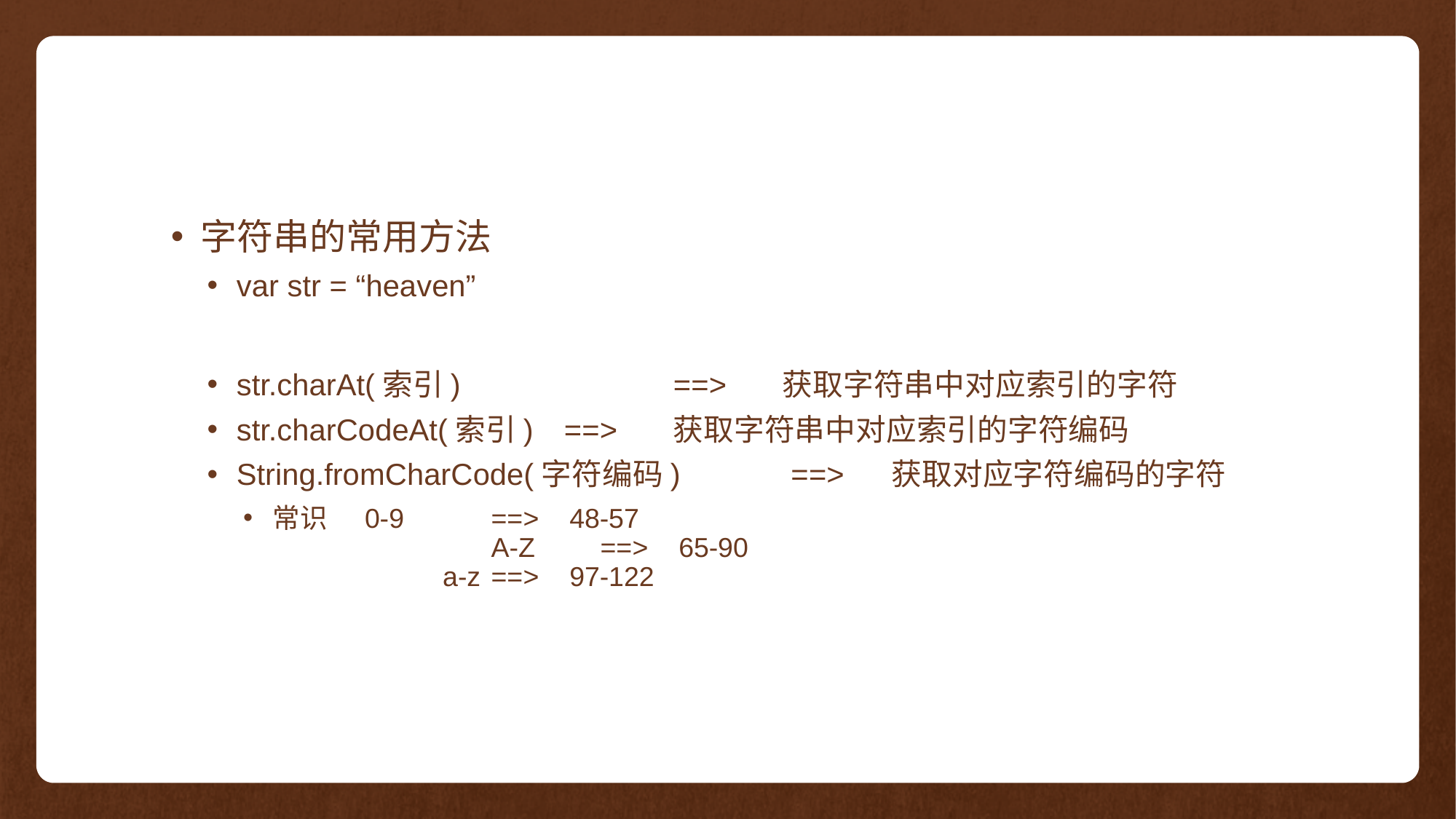

字符串的常用方法
var str = “heaven”

str.charAt(索引)		==>	获取字符串中对应索引的字符
str.charCodeAt(索引) 	==>	获取字符串中对应索引的字符编码
String.fromCharCode(字符编码)	 ==>	获取对应字符编码的字符
常识     0-9   	==>    48-57
		A-Z	==>    65-90
	        a-z	==>    97-122